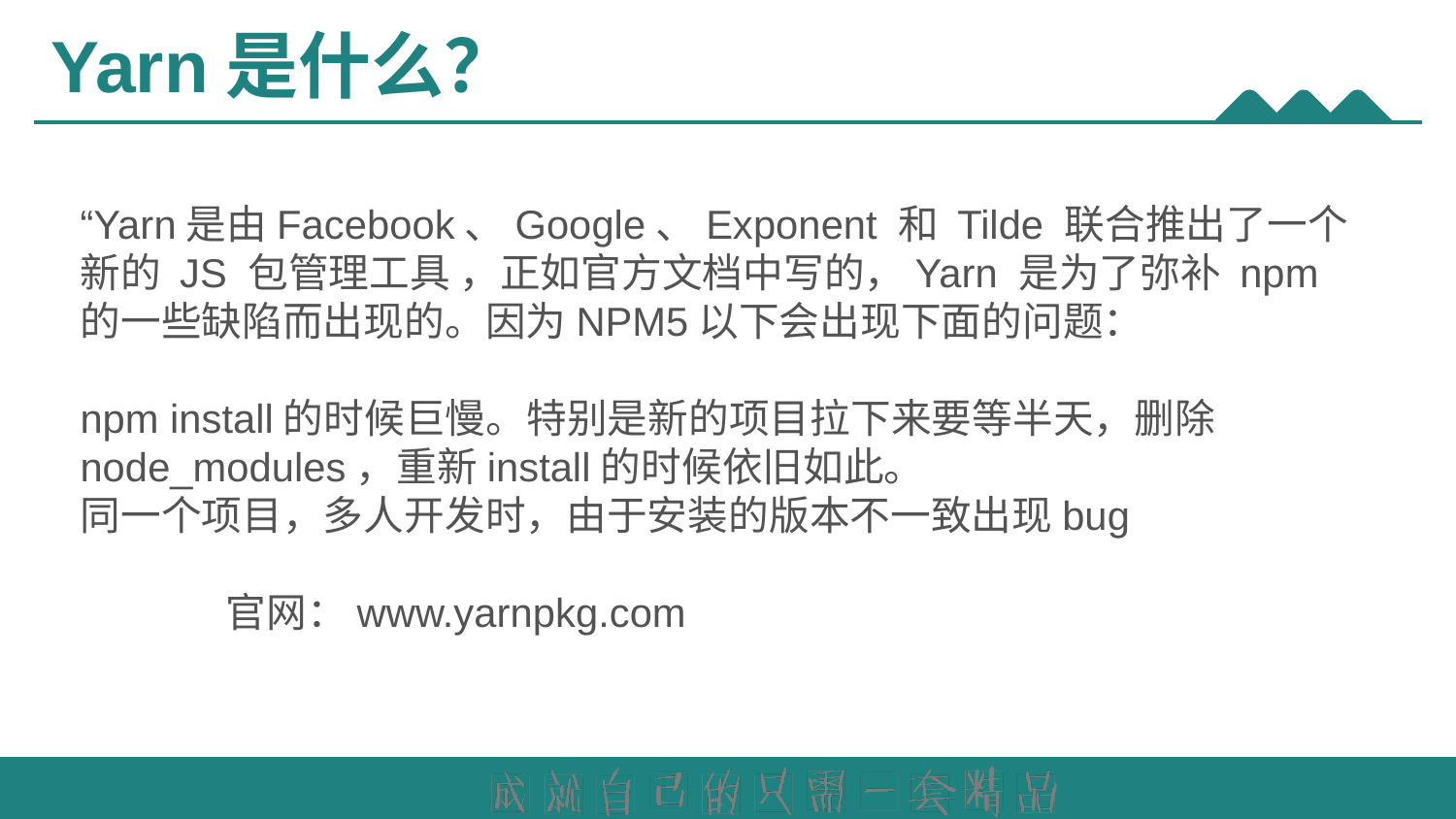

# Yarn是什么？
“Yarn是由Facebook、Google、Exponent 和 Tilde 联合推出了一个新的 JS 包管理工具 ，正如官方文档中写的，Yarn 是为了弥补 npm 的一些缺陷而出现的。因为NPM5以下会出现下面的问题：

npm install的时候巨慢。特别是新的项目拉下来要等半天，删除node_modules，重新install的时候依旧如此。
同一个项目，多人开发时，由于安装的版本不一致出现bug

	官网：www.yarnpkg.com